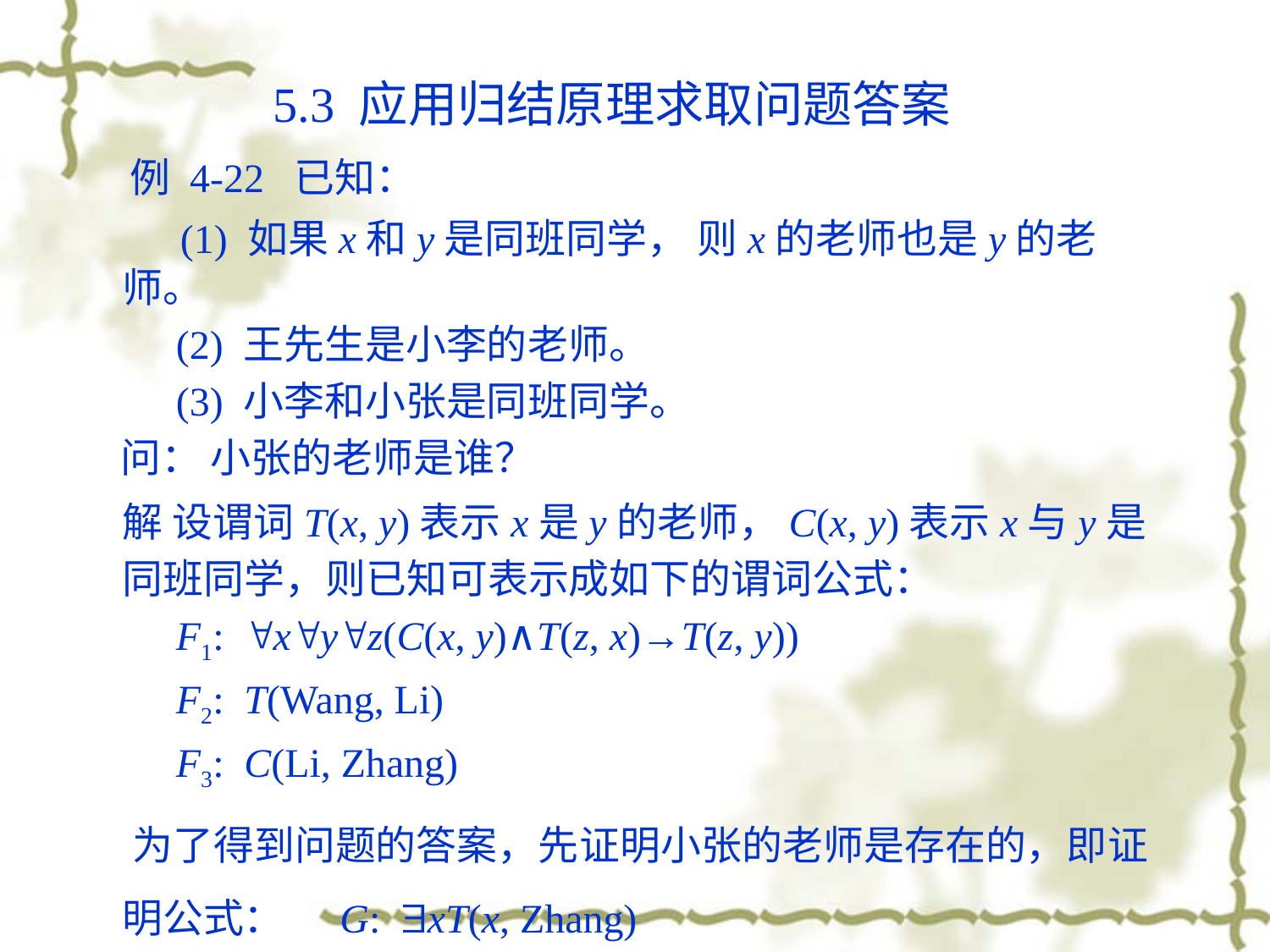

5.3 应用归结原理求取问题答案
    例 4-22  已知：
          (1) 如果x和y是同班同学， 则x的老师也是y的老师。
          (2) 王先生是小李的老师。
          (3) 小李和小张是同班同学。
    问： 小张的老师是谁？
    解 设谓词T(x, y)表示x是y的老师，C(x, y)表示x与y是同班同学，则已知可表示成如下的谓词公式：
          F1:  ∀x∀y∀z(C(x, y)∧T(z, x)→T(z, y))
          F2:  T(Wang, Li)
          F3:  C(Li, Zhang)
     为了得到问题的答案，先证明小张的老师是存在的，即证明公式：     G:  ∃xT(x, Zhang)